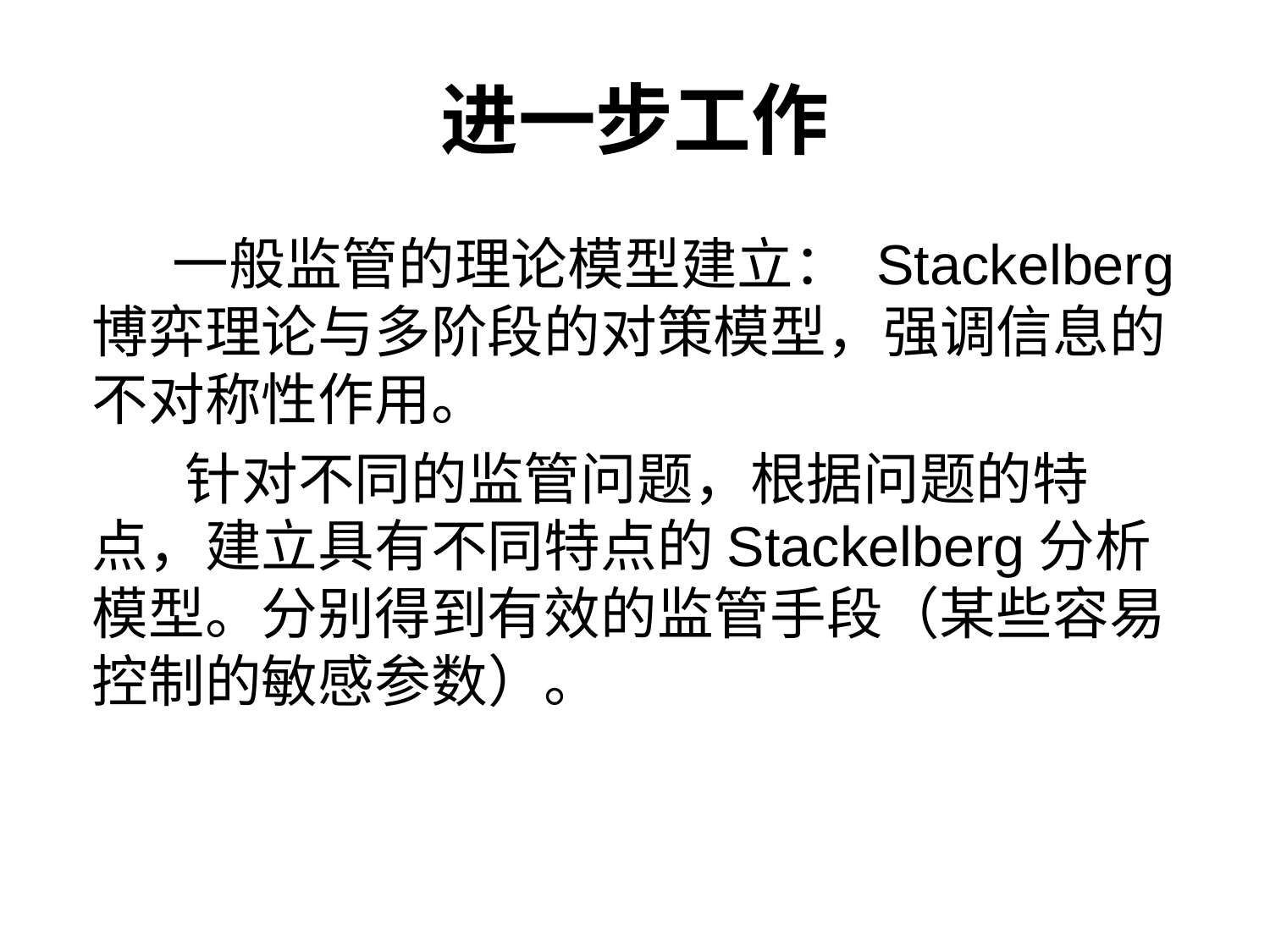

# 进一步工作
         一般监管的理论模型建立： Stackelberg博弈理论与多阶段的对策模型，强调信息的不对称性作用。
          针对不同的监管问题，根据问题的特点，建立具有不同特点的Stackelberg分析模型。分别得到有效的监管手段（某些容易控制的敏感参数）。